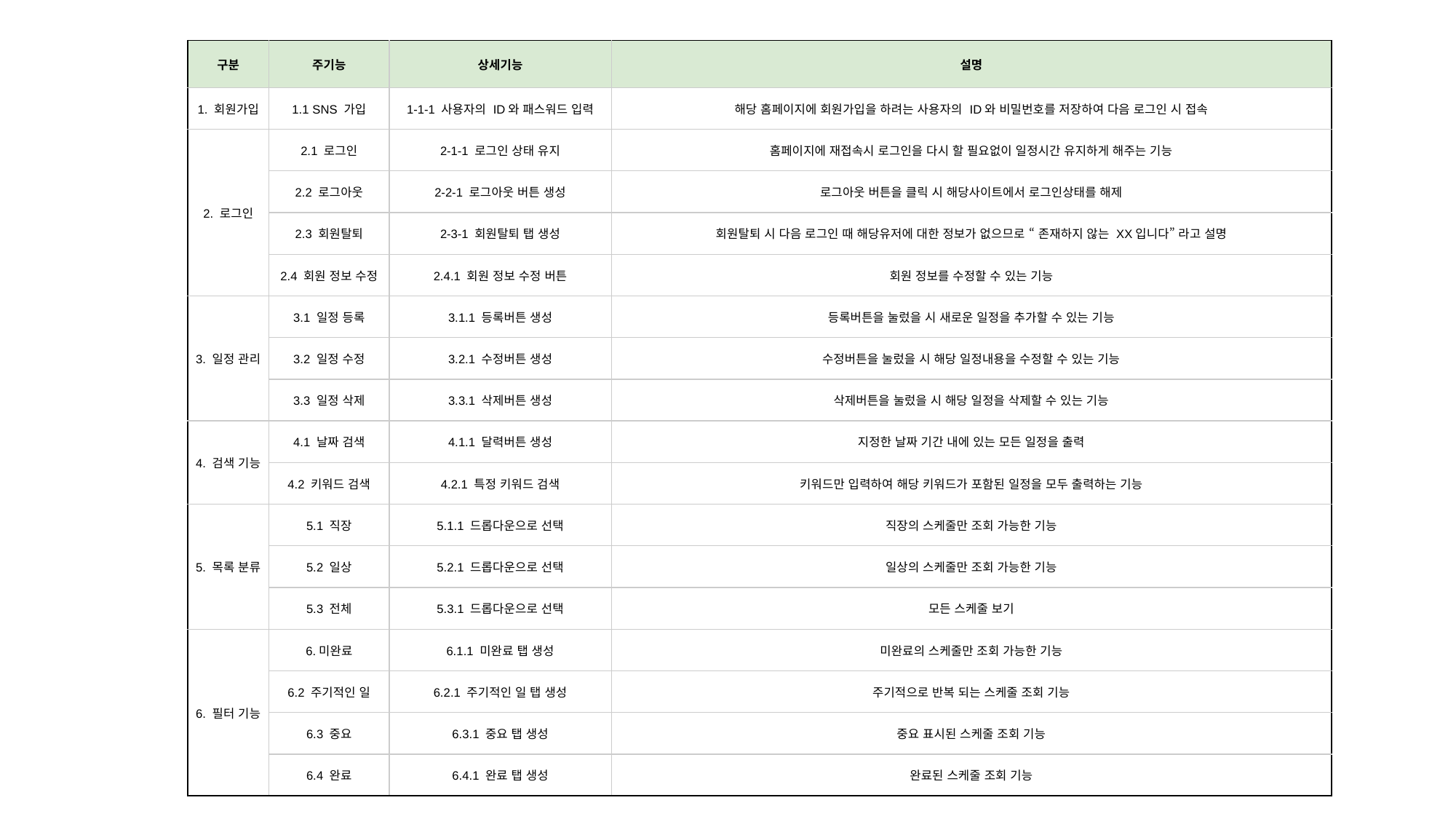

| 구분 | 주기능 | 상세기능 | 설명 |
| --- | --- | --- | --- |
| 1. 회원가입 | 1.1 SNS 가입 | 1-1-1 사용자의 ID와 패스워드 입력 | 해당 홈페이지에 회원가입을 하려는 사용자의 ID와 비밀번호를 저장하여 다음 로그인 시 접속 |
| 2. 로그인 | 2.1 로그인 | 2-1-1 로그인 상태 유지 | 홈페이지에 재접속시 로그인을 다시 할 필요없이 일정시간 유지하게 해주는 기능 |
|  | 2.2 로그아웃 | 2-2-1 로그아웃 버튼 생성 | 로그아웃 버튼을 클릭 시 해당사이트에서 로그인상태를 해제 |
|  | 2.3 회원탈퇴 | 2-3-1 회원탈퇴 탭 생성 | 회원탈퇴 시 다음 로그인 때 해당유저에 대한 정보가 없으므로 “ 존재하지 않는 XX입니다” 라고 설명 |
|  | 2.4 회원 정보 수정 | 2.4.1 회원 정보 수정 버튼 | 회원 정보를 수정할 수 있는 기능 |
| 3. 일정 관리 | 3.1 일정 등록 | 3.1.1 등록버튼 생성 | 등록버튼을 눌렀을 시 새로운 일정을 추가할 수 있는 기능 |
|  | 3.2 일정 수정 | 3.2.1 수정버튼 생성 | 수정버튼을 눌렀을 시 해당 일정내용을 수정할 수 있는 기능 |
|  | 3.3 일정 삭제 | 3.3.1 삭제버튼 생성 | 삭제버튼을 눌렀을 시 해당 일정을 삭제할 수 있는 기능 |
| 4. 검색 기능 | 4.1 날짜 검색 | 4.1.1 달력버튼 생성 | 지정한 날짜 기간 내에 있는 모든 일정을 출력 |
|  | 4.2 키워드 검색 | 4.2.1 특정 키워드 검색 | 키워드만 입력하여 해당 키워드가 포함된 일정을 모두 출력하는 기능 |
| 5. 목록 분류 | 5.1 직장 | 5.1.1 드롭다운으로 선택 | 직장의 스케줄만 조회 가능한 기능 |
|  | 5.2 일상 | 5.2.1 드롭다운으로 선택 | 일상의 스케줄만 조회 가능한 기능 |
|  | 5.3 전체 | 5.3.1 드롭다운으로 선택 | 모든 스케줄 보기 |
| 6. 필터 기능 | 6.미완료 | 6.1.1 미완료 탭 생성 | 미완료의 스케줄만 조회 가능한 기능 |
|  | 6.2 주기적인 일 | 6.2.1 주기적인 일 탭 생성 | 주기적으로 반복 되는 스케줄 조회 기능 |
|  | 6.3 중요 | 6.3.1 중요 탭 생성 | 중요 표시된 스케줄 조회 기능 |
|  | 6.4 완료 | 6.4.1 완료 탭 생성 | 완료된 스케줄 조회 기능 |